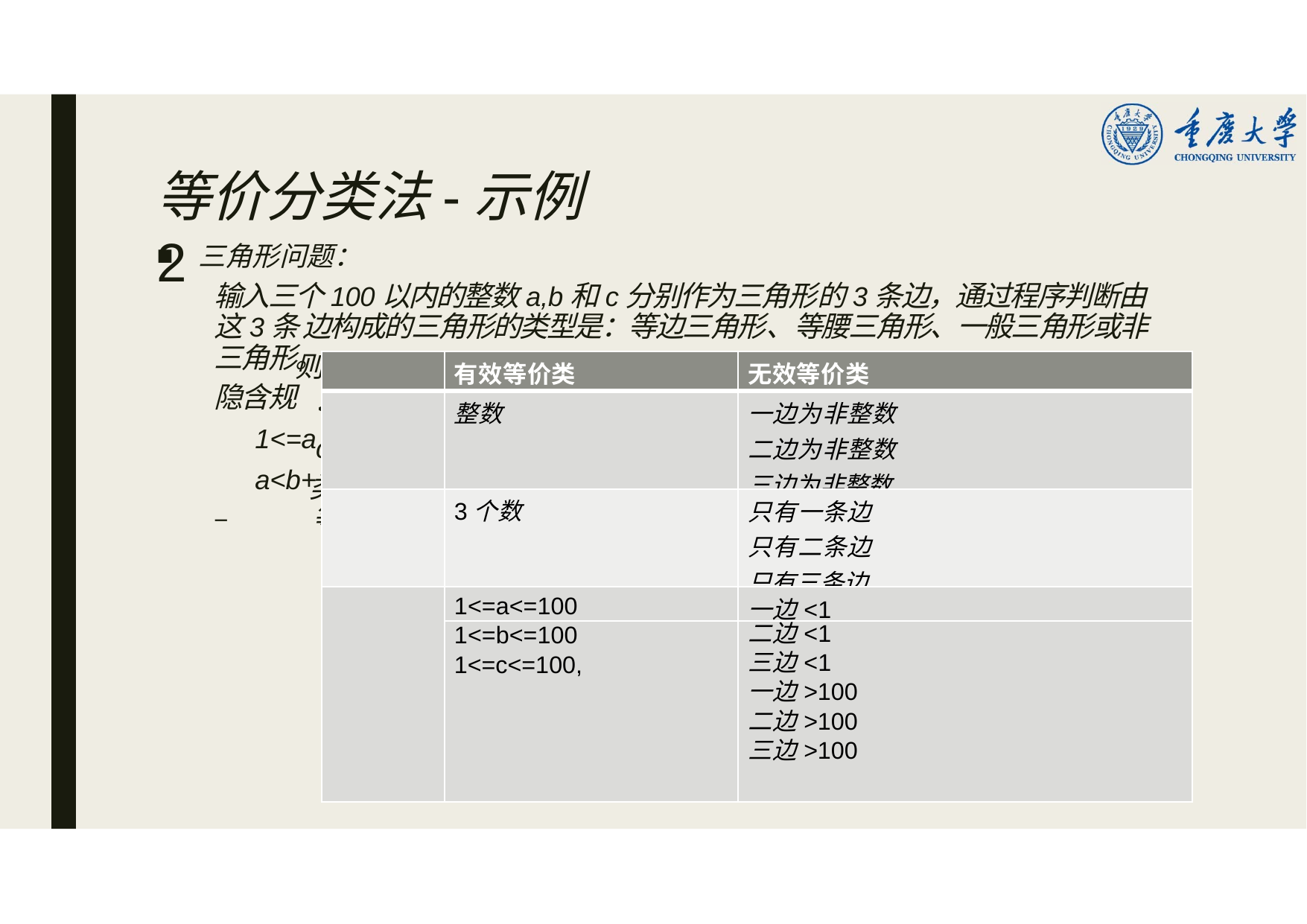

# 等价分类法-示例2
三角形问题：
输入三个100以内的整数a,b和c分别作为三角形的3条边，通过程序判断由这3条 边构成的三角形的类型是：等边三角形、等腰三角形、一般三角形或非三角形。
隐含规
1<=a
a<b+
–	等价
则：
|  | 有效等价类 | 无效等价类 |
| --- | --- | --- |
|  | 整数 | 一边为非整数 二边为非整数 三边为非整数 |
|  | 3个数 | 只有一条边 只有二条边 只有三条边 |
|  | 1<=a<=100 | 一边<1 |
|  | 1<=b<=100 | 二边<1 |
|  | 1<=c<=100, | 三边<1 |
|  |  | 一边>100 |
|  |  | 二边>100 |
|  |  | 三边>100 |
<=100, 1<=b<=100, 1<=c<=100,
c,b<a+c,c<a+b
类